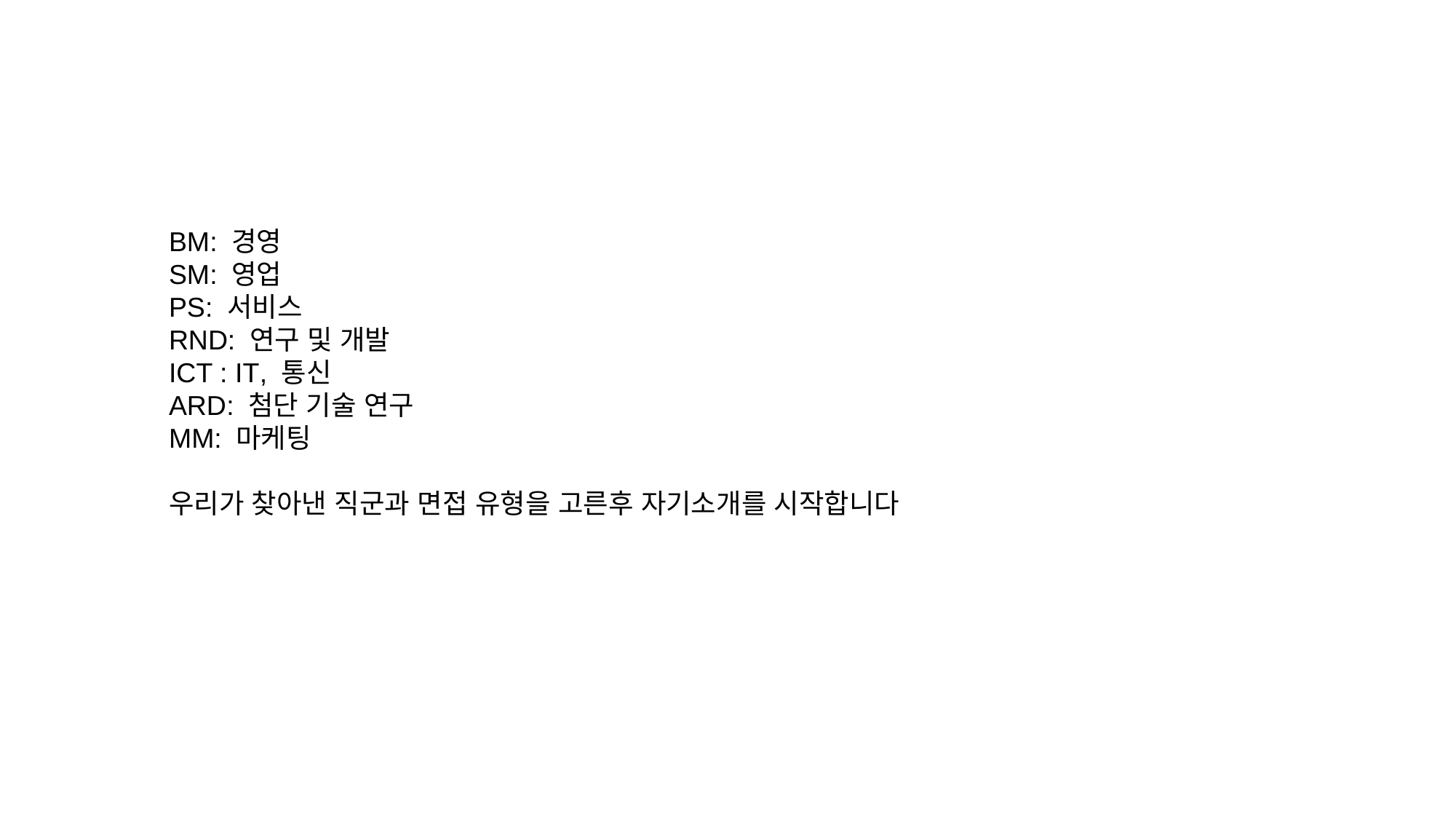

BM: 경영
SM: 영업
PS: 서비스
RND: 연구 및 개발
ICT : IT, 통신
ARD: 첨단 기술 연구
MM: 마케팅

우리가 찾아낸 직군과 면접 유형을 고른후 자기소개를 시작합니다